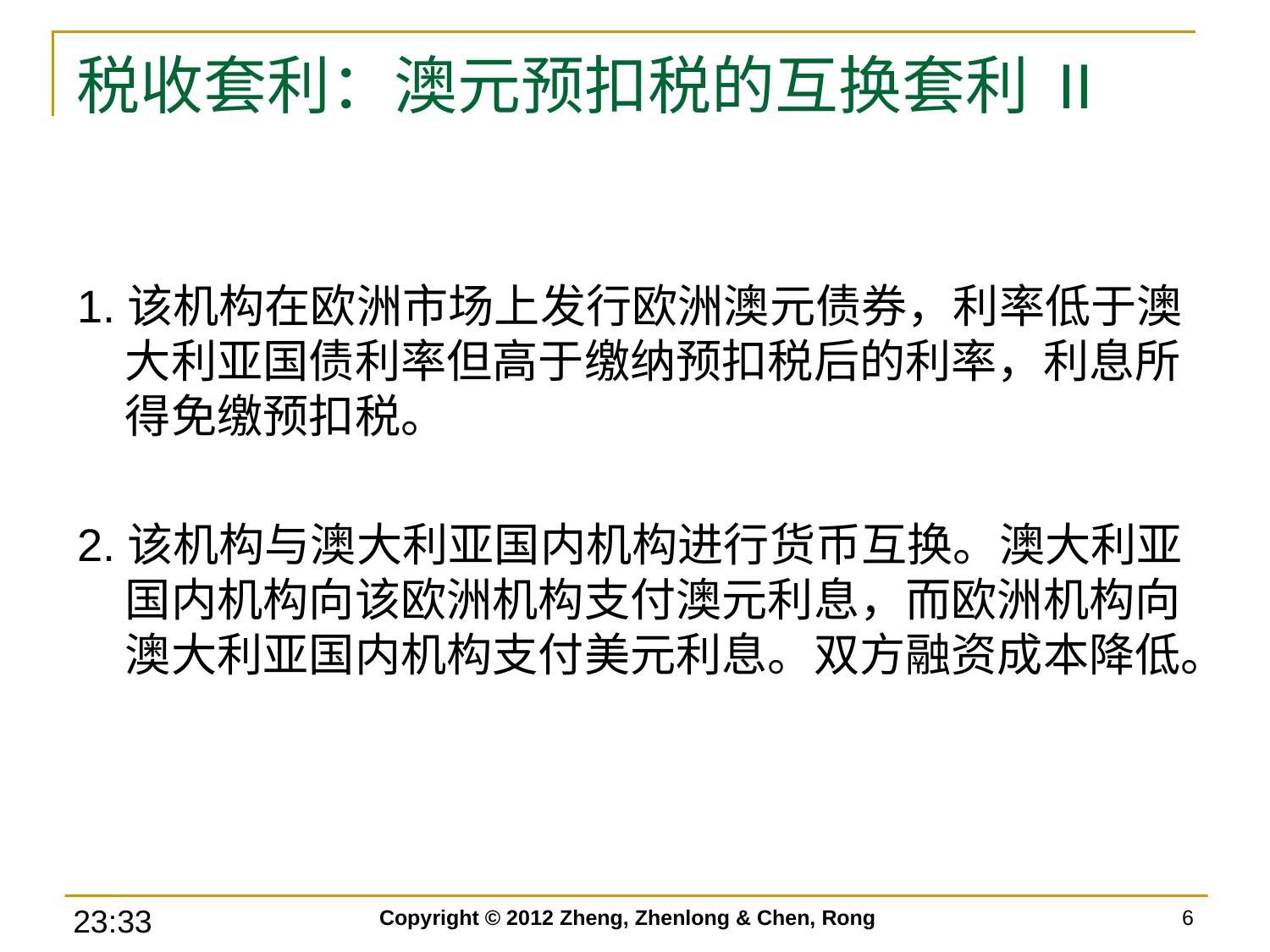

# 税收套利：澳元预扣税的互换套利 II

1.该机构在欧洲市场上发行欧洲澳元债券，利率低于澳大利亚国债利率但高于缴纳预扣税后的利率，利息所得免缴预扣税。

2.该机构与澳大利亚国内机构进行货币互换。澳大利亚国内机构向该欧洲机构支付澳元利息，而欧洲机构向澳大利亚国内机构支付美元利息。双方融资成本降低。

Copyright © 2012 Zheng, Zhenlong & Chen, Rong
6